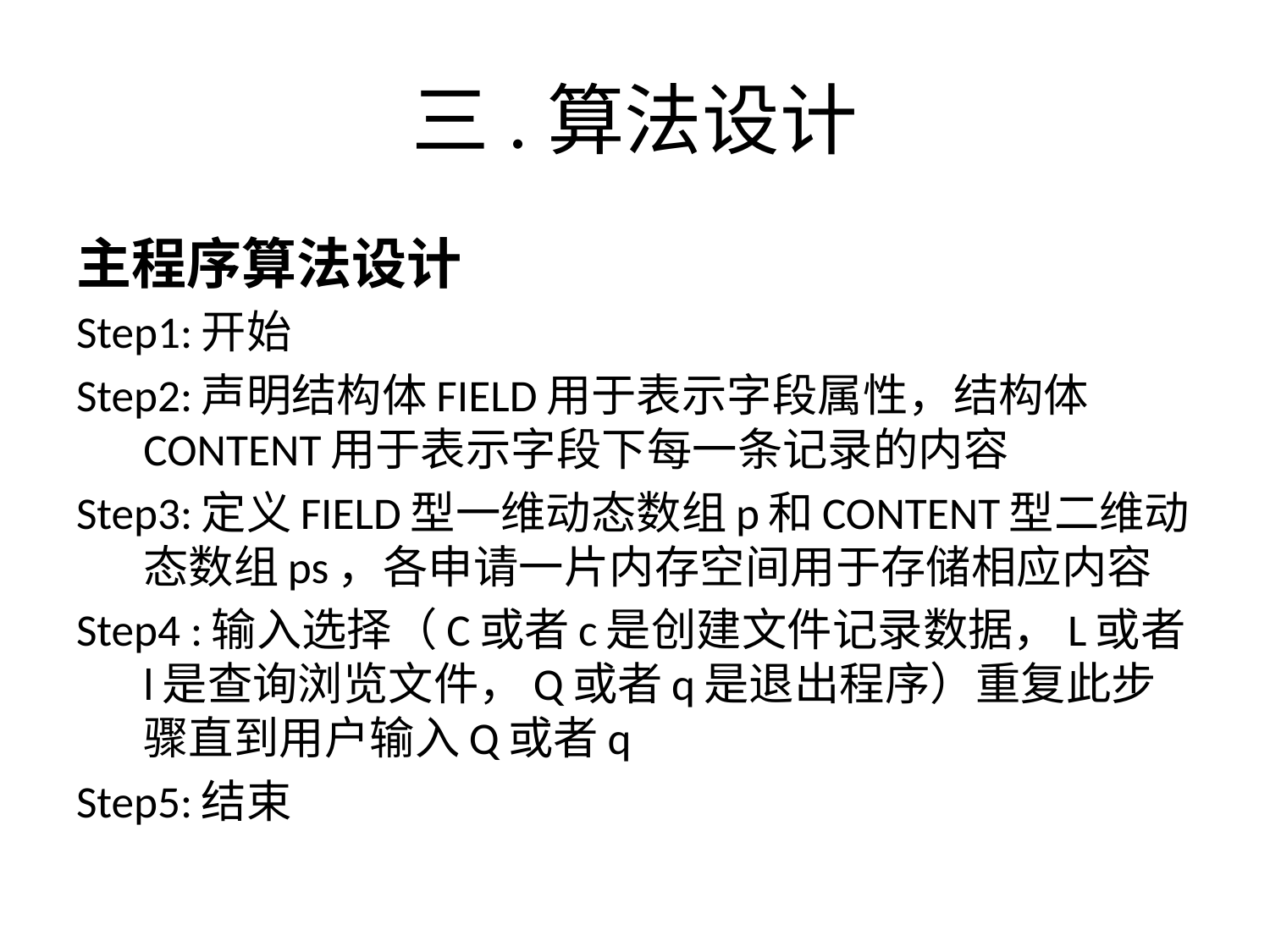

# 三.算法设计
主程序算法设计
Step1:开始
Step2:声明结构体FIELD用于表示字段属性，结构体CONTENT用于表示字段下每一条记录的内容
Step3:定义FIELD型一维动态数组p和CONTENT型二维动态数组ps，各申请一片内存空间用于存储相应内容
Step4 :输入选择（C或者c是创建文件记录数据，L或者l是查询浏览文件，Q或者q是退出程序）重复此步骤直到用户输入Q或者q
Step5:结束